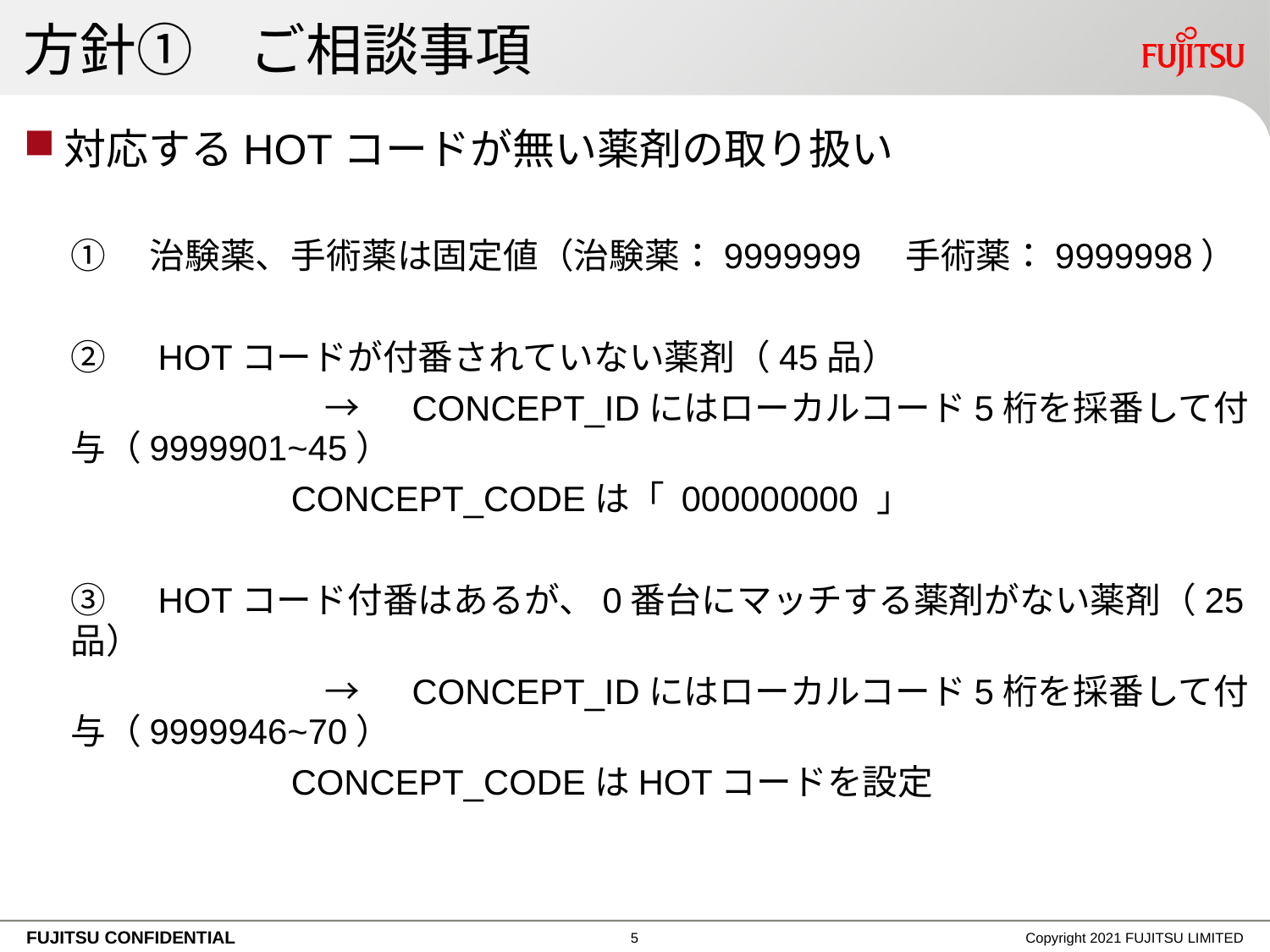

# 方針①　ご相談事項
対応するHOTコードが無い薬剤の取り扱い

①　治験薬、手術薬は固定値（治験薬：9999999　手術薬：9999998）

②　HOTコードが付番されていない薬剤（45品）
		→　CONCEPT_IDにはローカルコード5桁を採番して付与（9999901~45）
　　　　　　CONCEPT_CODEは「 000000000 」

③　HOTコード付番はあるが、0番台にマッチする薬剤がない薬剤（25品）
		→　CONCEPT_IDにはローカルコード5桁を採番して付与（9999946~70）
　　　　　　CONCEPT_CODEはHOTコードを設定
5
Copyright 2021 FUJITSU LIMITED